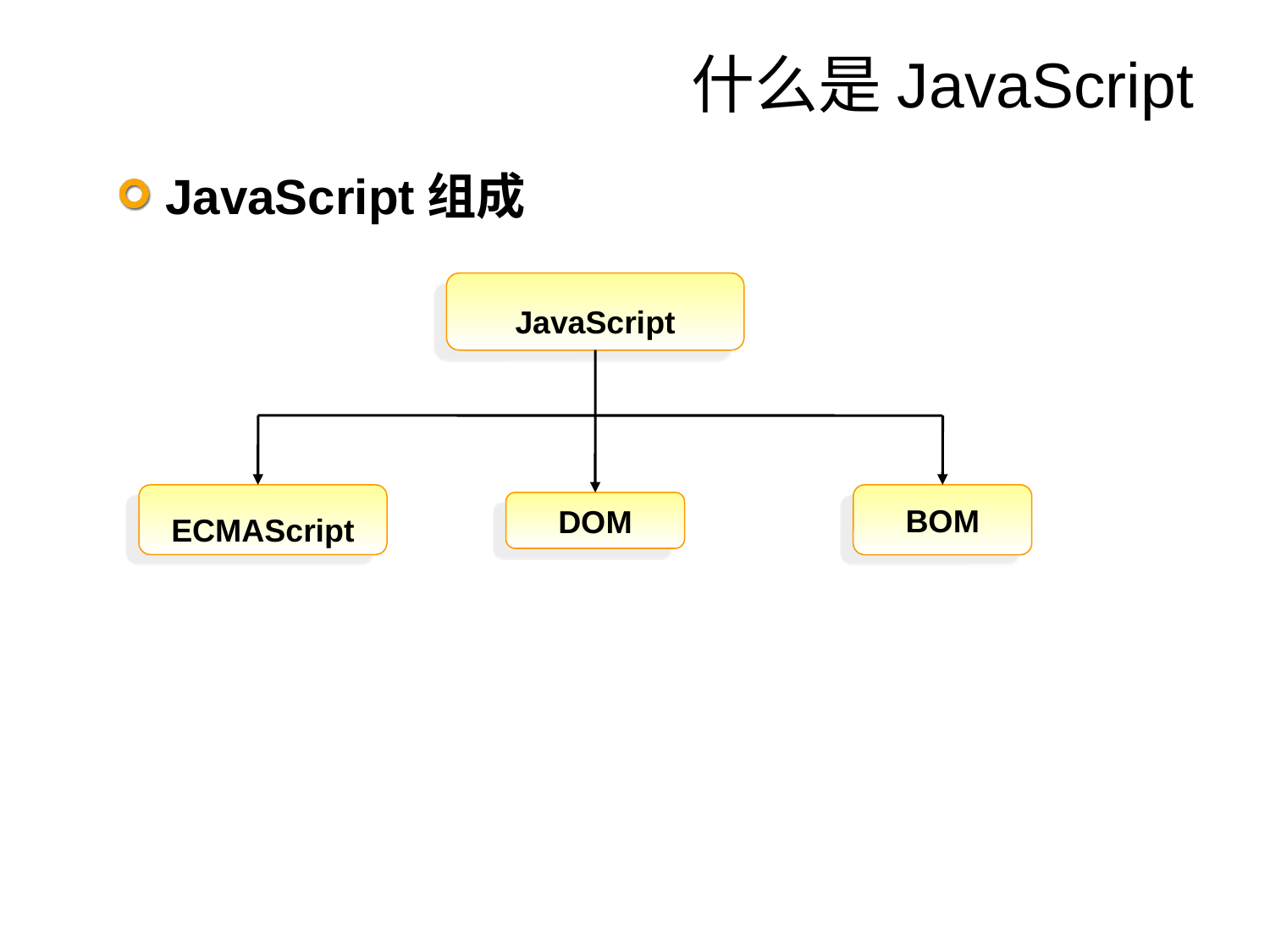

# 什么是JavaScript
JavaScript组成
JavaScript
ECMAScript
BOM
DOM